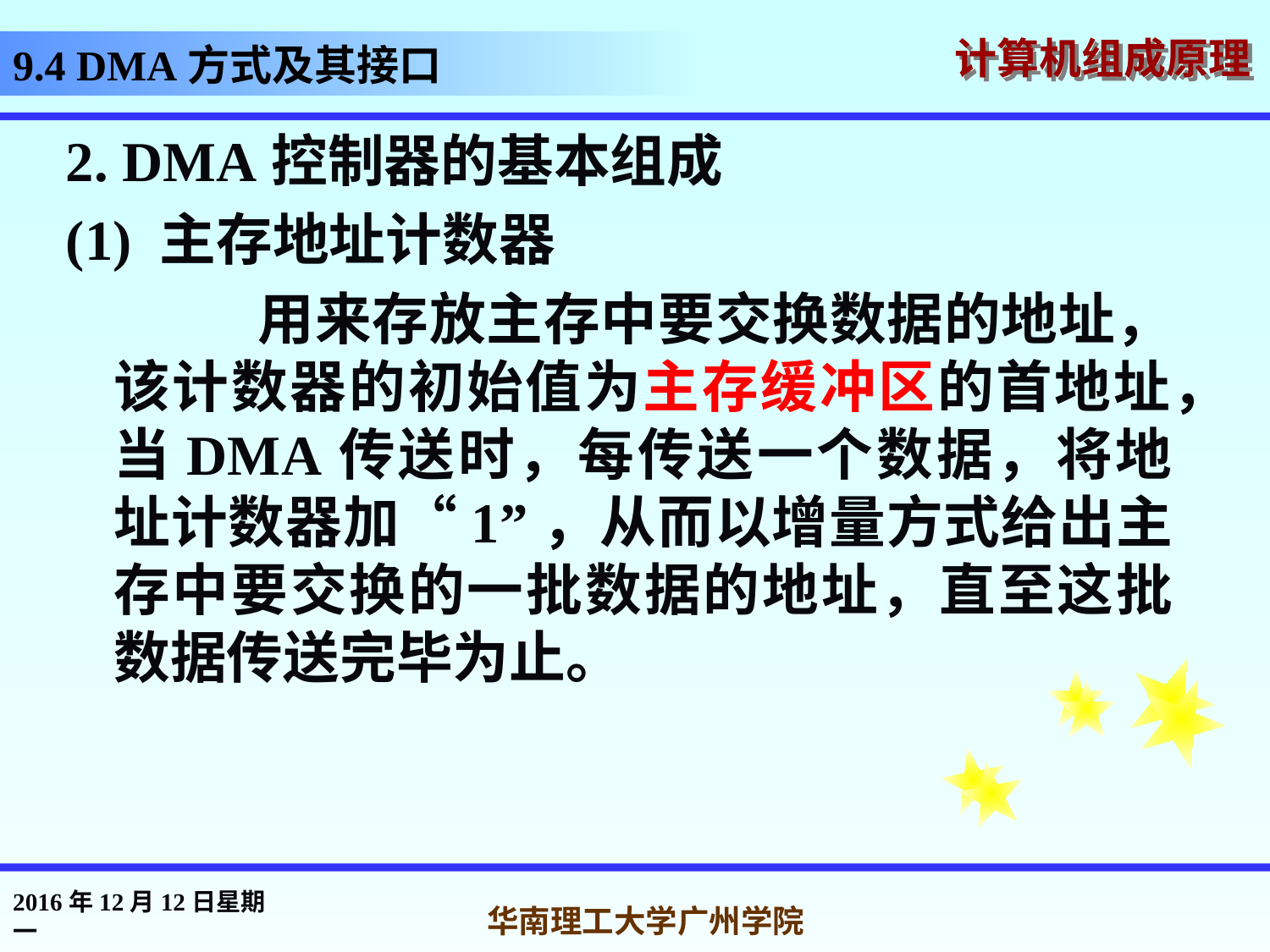

# 9.4 DMA方式及其接口
2. DMA控制器的基本组成
(1) 主存地址计数器
             用来存放主存中要交换数据的地址，该计数器的初始值为主存缓冲区的首地址，当DMA传送时，每传送一个数据，将地址计数器加“1”，从而以增量方式给出主存中要交换的一批数据的地址，直至这批数据传送完毕为止。
2016年12月12日星期一
华南理工大学广州学院